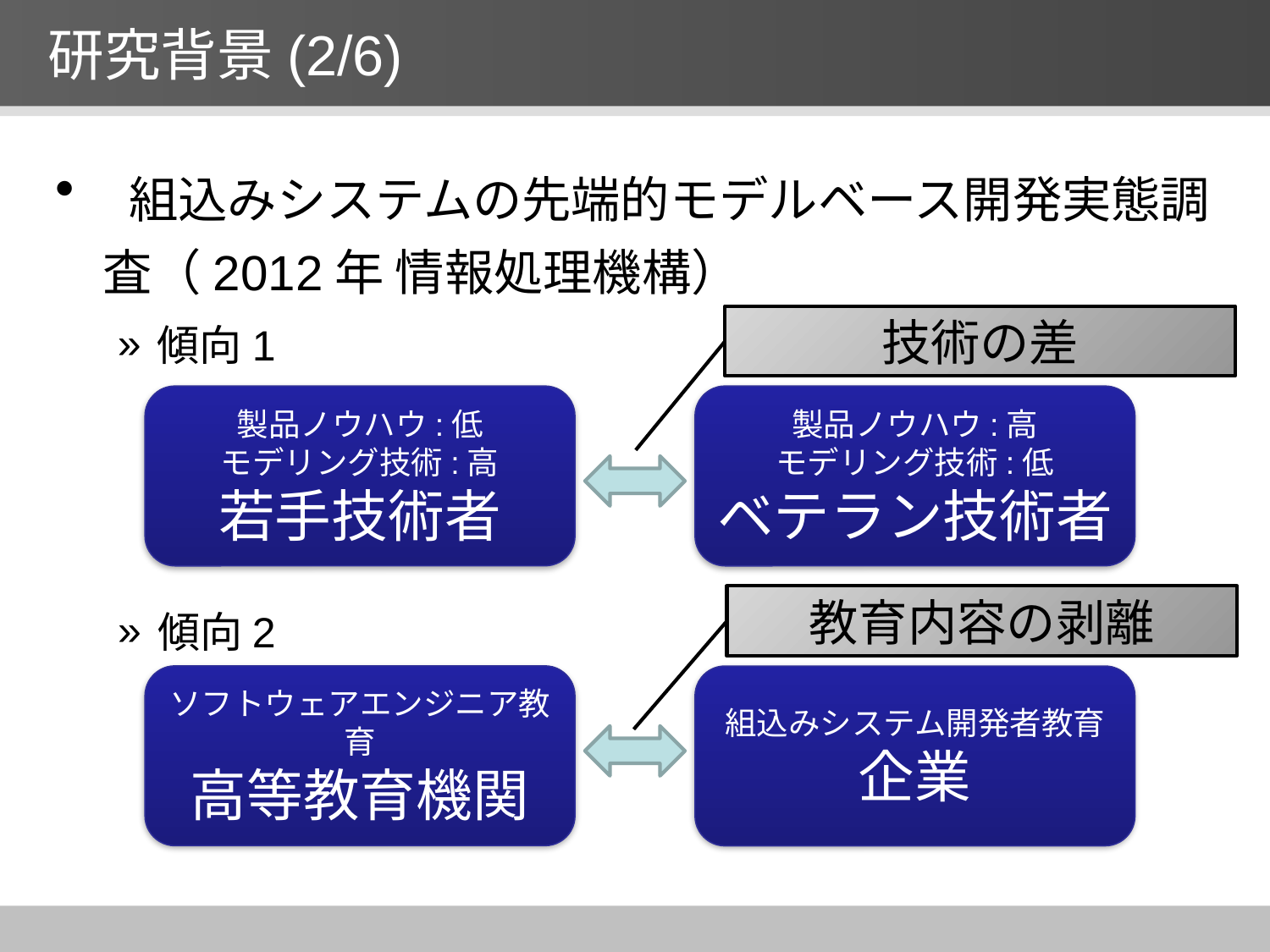

# 研究背景(2/6)
 組込みシステムの先端的モデルベース開発実態調査（2012年 情報処理機構）
傾向1
技術の差
製品ノウハウ:低
モデリング技術:高
若手技術者
製品ノウハウ:高
モデリング技術:低
ベテラン技術者

教育内容の剥離
傾向2
ソフトウェアエンジニア教育
高等教育機関
組込みシステム開発者教育
企業